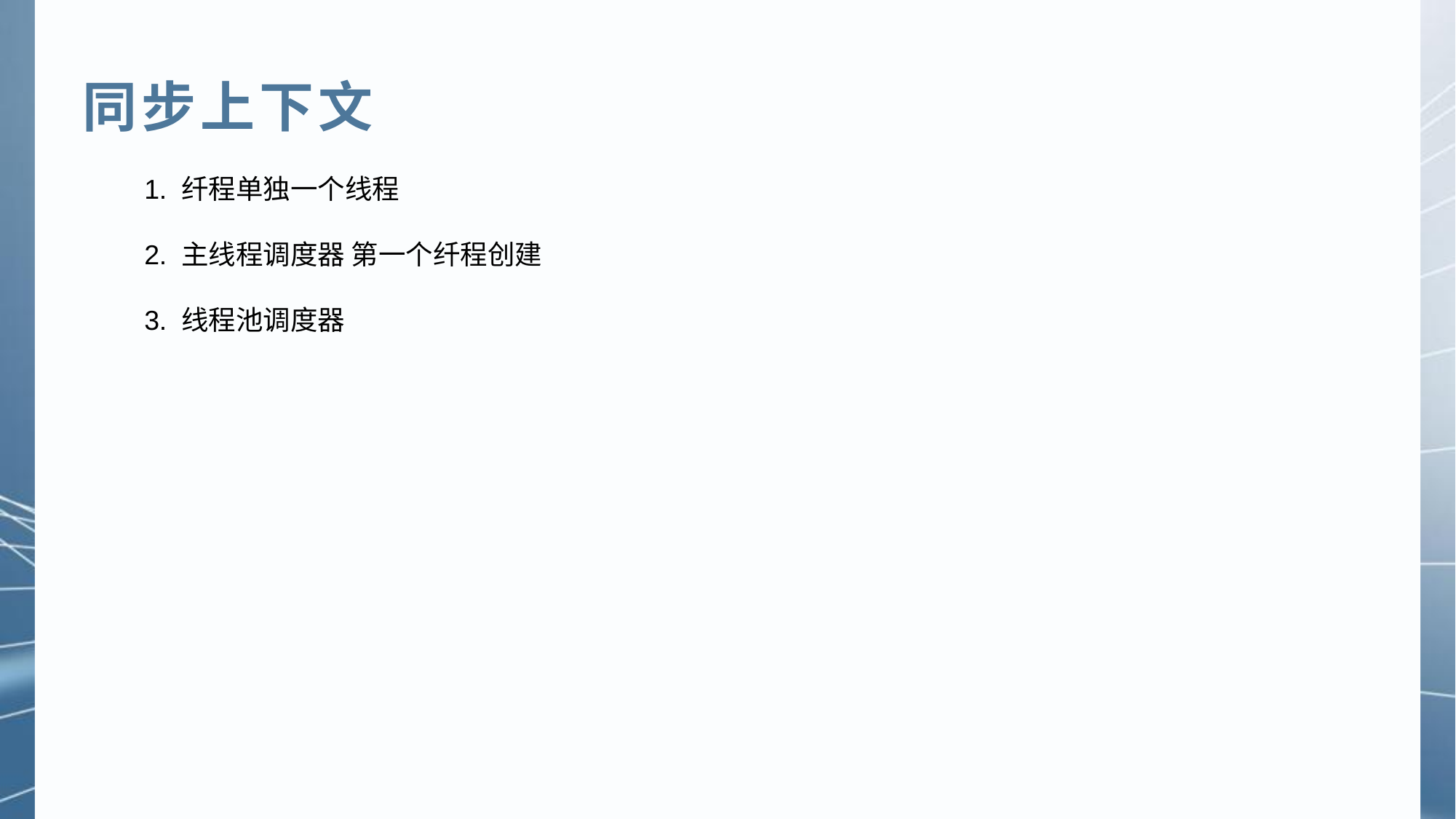

同步上下文
1. 纤程单独一个线程

2. 主线程调度器 第一个纤程创建

3. 线程池调度器